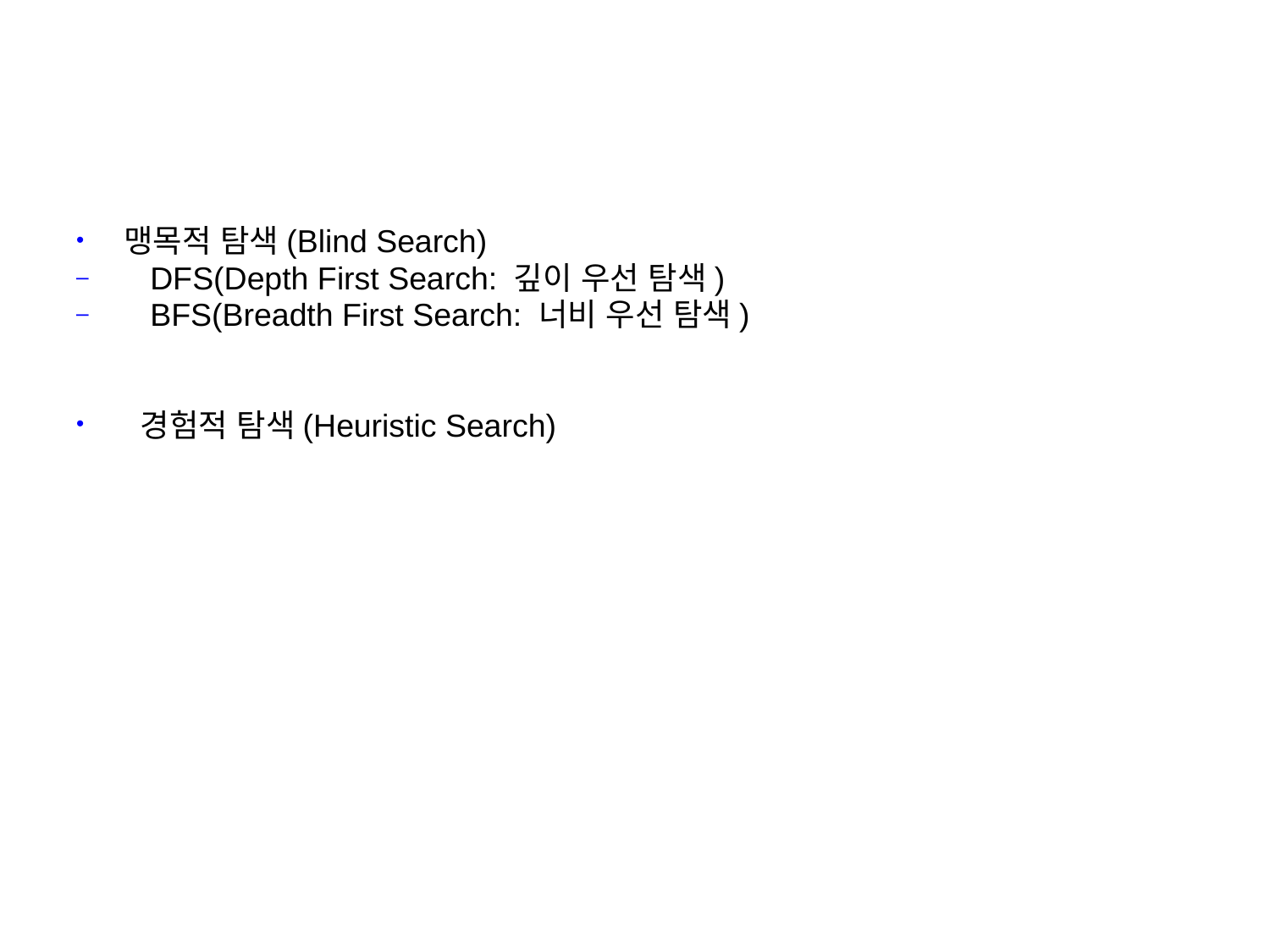

#
맹목적 탐색(Blind Search)
DFS(Depth First Search: 깊이 우선 탐색)
BFS(Breadth First Search: 너비 우선 탐색)

 경험적 탐색(Heuristic Search)